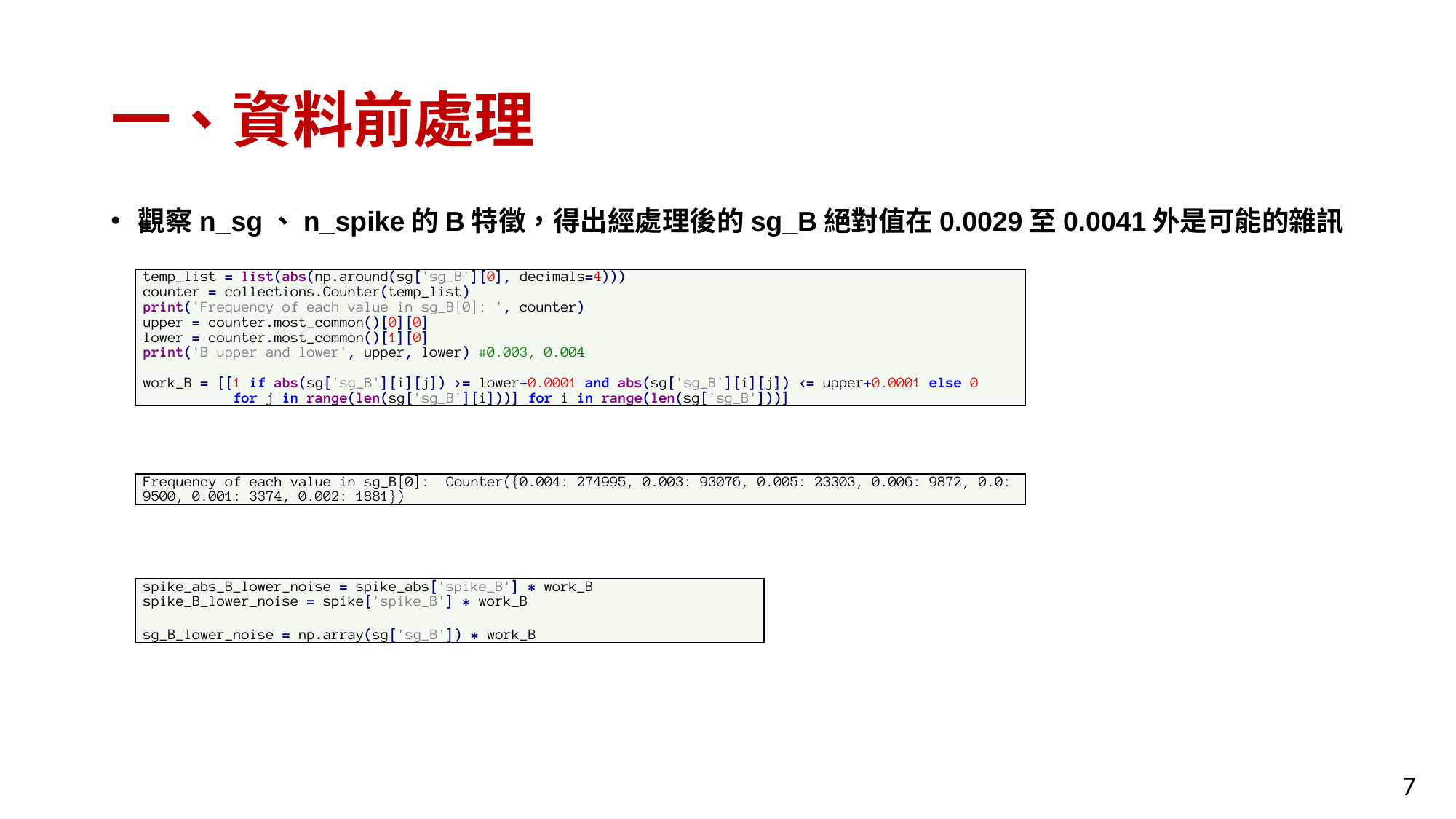

# 一、資料前處理
觀察n_sg、n_spike的B特徵，得出經處理後的sg_B絕對值在0.0029至0.0041外是可能的雜訊

| temp\_list = list(abs(np.around(sg['sg\_B'][0], decimals=4))) counter = collections.Counter(temp\_list) print('Frequency of each value in sg\_B[0]: ', counter) upper = counter.most\_common()[0][0] lower = counter.most\_common()[1][0] print('B upper and lower', upper, lower) #0.003, 0.004   work\_B = [[1 if abs(sg['sg\_B'][i][j]) >= lower-0.0001 and abs(sg['sg\_B'][i][j]) <= upper+0.0001 else 0 for j in range(len(sg['sg\_B'][i]))] for i in range(len(sg['sg\_B']))] |
| --- |
| Frequency of each value in sg\_B[0]: Counter({0.004: 274995, 0.003: 93076, 0.005: 23303, 0.006: 9872, 0.0: 9500, 0.001: 3374, 0.002: 1881}) |
| --- |
| spike\_abs\_B\_lower\_noise = spike\_abs['spike\_B'] \* work\_B spike\_B\_lower\_noise = spike['spike\_B'] \* work\_B   sg\_B\_lower\_noise = np.array(sg['sg\_B']) \* work\_B |
| --- |